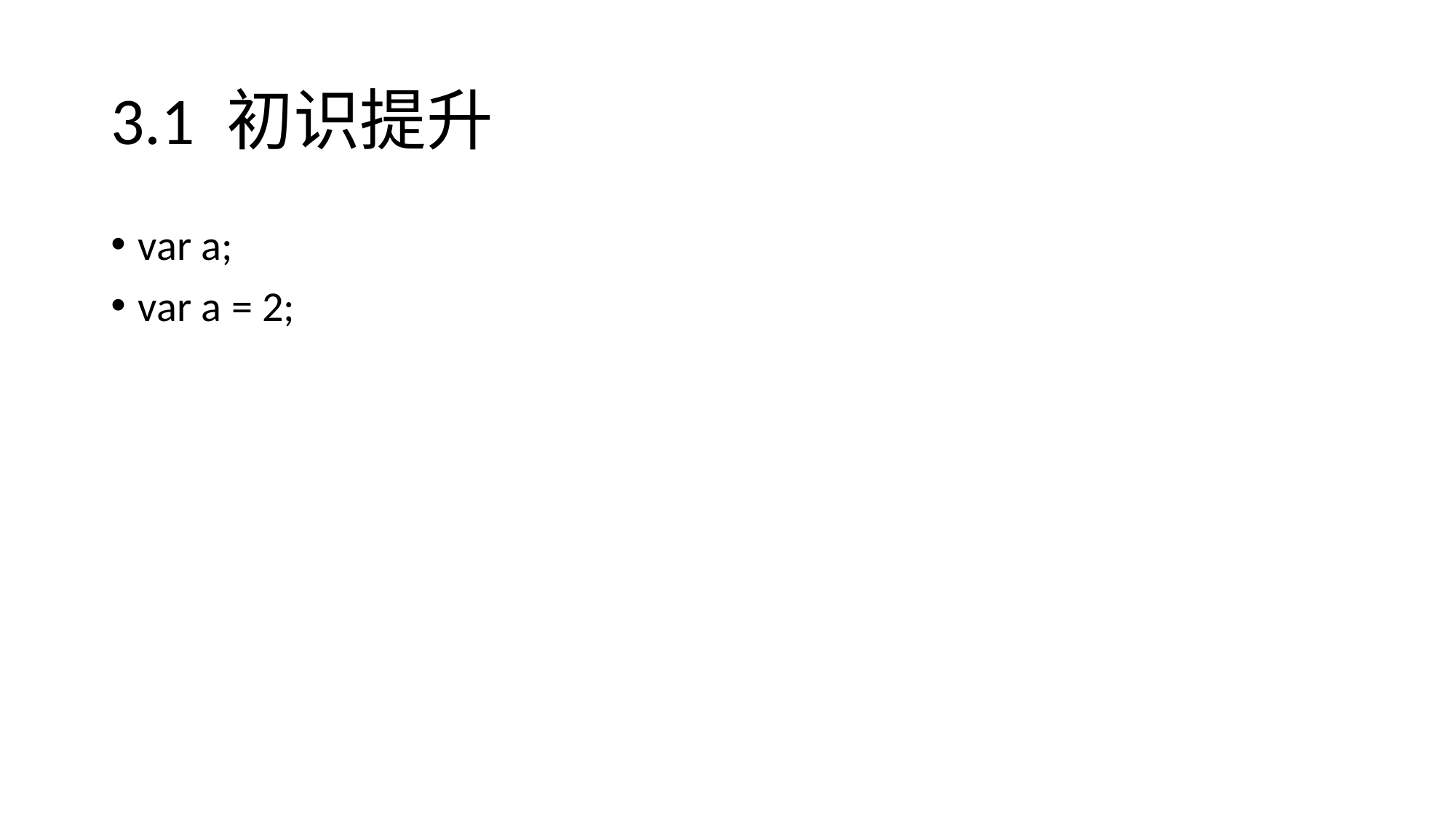

# 3.1 初识提升
var a;
var a = 2;